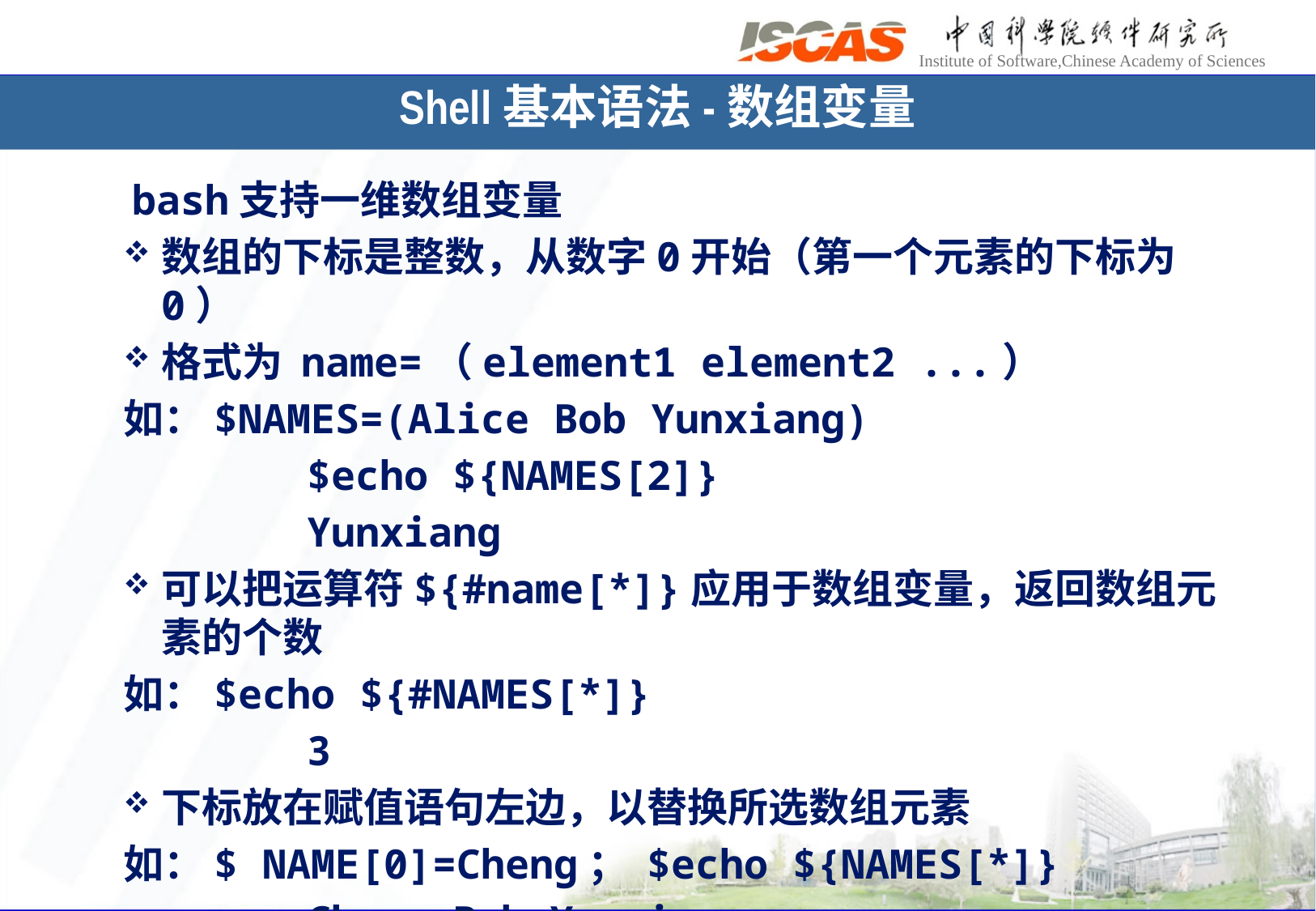

Shell基本语法-数组变量
	 bash支持一维数组变量
数组的下标是整数，从数字0开始（第一个元素的下标为0）
格式为 name=（element1 element2 ...）
如：$NAMES=(Alice Bob Yunxiang)
		 $echo ${NAMES[2]}
		 Yunxiang
可以把运算符${#name[*]}应用于数组变量，返回数组元素的个数
如：$echo ${#NAMES[*]}
		 3
下标放在赋值语句左边，以替换所选数组元素
如：$ NAME[0]=Cheng； $echo ${NAMES[*]}
		 Cheng Bob Yunxiang